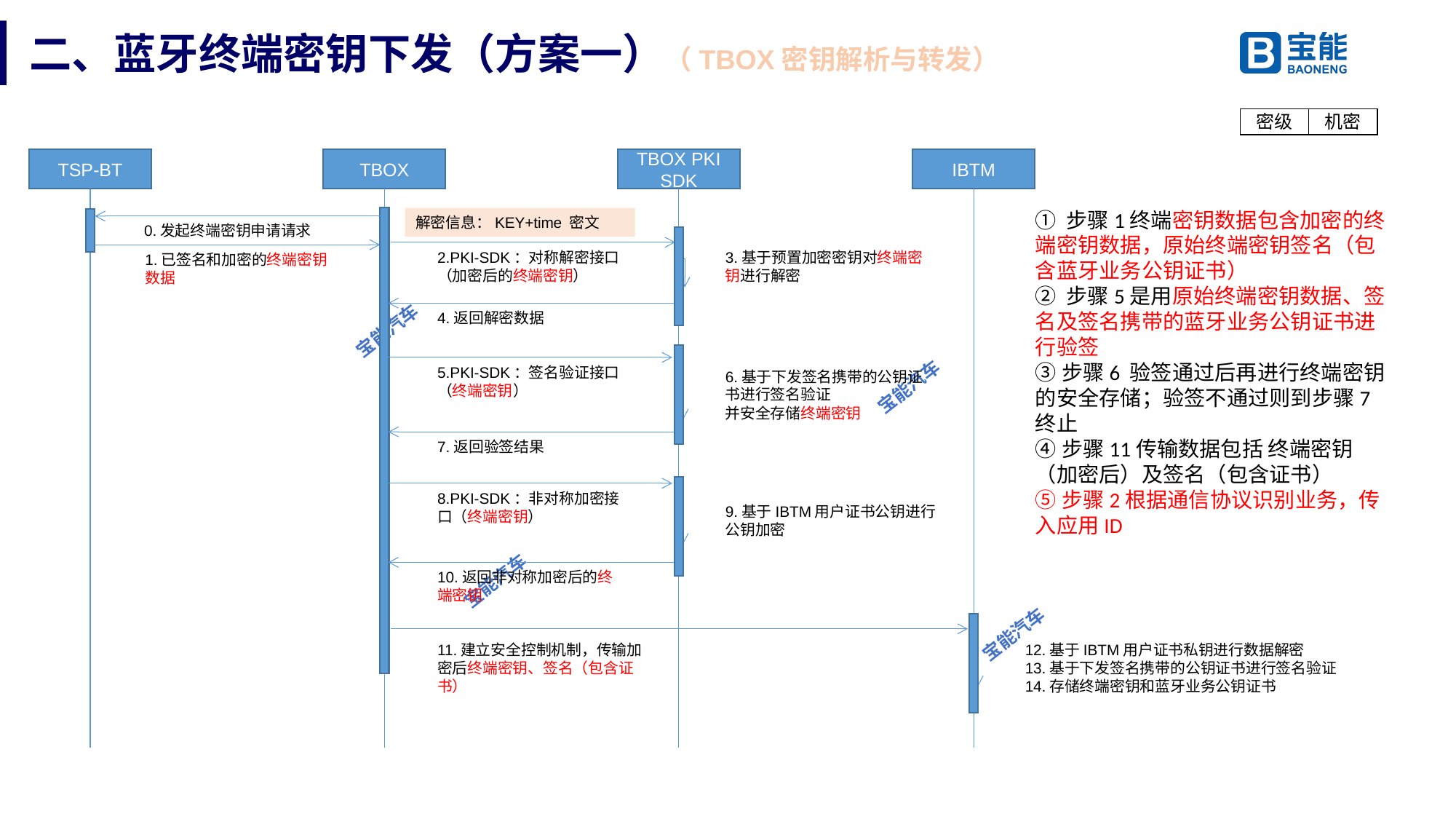

# 二、蓝牙终端密钥下发（方案一）（TBOX密钥解析与转发）
TSP-BT
TBOX
TBOX PKI SDK
IBTM
① 步骤1终端密钥数据包含加密的终端密钥数据，原始终端密钥签名（包含蓝牙业务公钥证书）
② 步骤5是用原始终端密钥数据、签名及签名携带的蓝牙业务公钥证书进行验签
③步骤6 验签通过后再进行终端密钥的安全存储；验签不通过则到步骤7终止
④步骤11传输数据包括 终端密钥（加密后）及签名（包含证书）
⑤步骤2根据通信协议识别业务，传入应用ID

解密信息：KEY+time 密文

0.发起终端密钥申请请求

2.PKI-SDK：对称解密接口（加密后的终端密钥）
3.基于预置加密密钥对终端密钥进行解密
1.已签名和加密的终端密钥数据
4.返回解密数据

5.PKI-SDK：签名验证接口（终端密钥）
6.基于下发签名携带的公钥证书进行签名验证
并安全存储终端密钥
7.返回验签结果

8.PKI-SDK：非对称加密接口（终端密钥）
9.基于IBTM用户证书公钥进行公钥加密
10.返回非对称加密后的终端密钥

11.建立安全控制机制，传输加密后终端密钥、签名（包含证书）
12.基于IBTM用户证书私钥进行数据解密
13.基于下发签名携带的公钥证书进行签名验证
14.存储终端密钥和蓝牙业务公钥证书
7